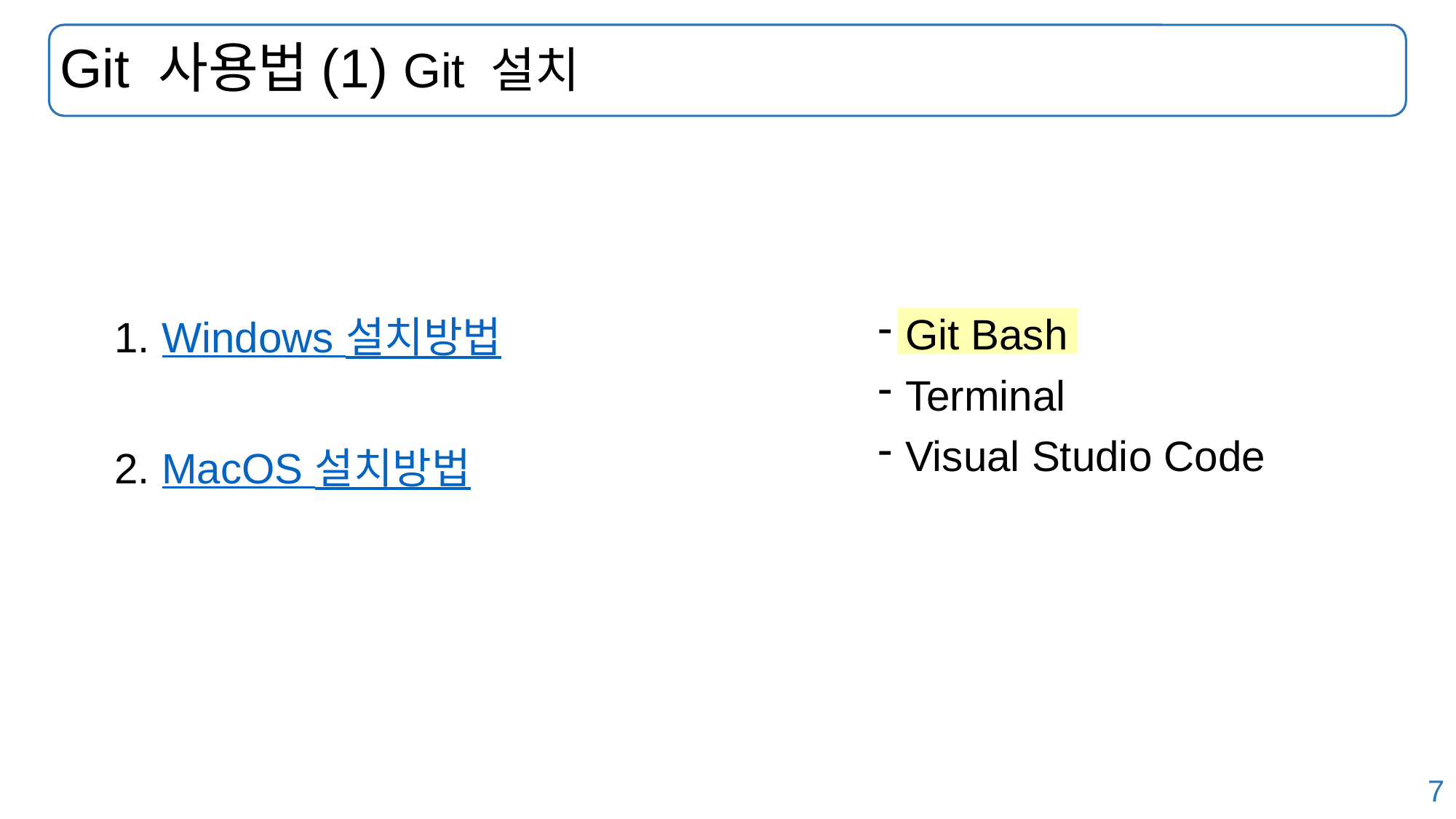

# Git 사용법(1) Git 설치
1. Windows 설치방법

2. MacOS 설치방법
Git Bash
Terminal
Visual Studio Code